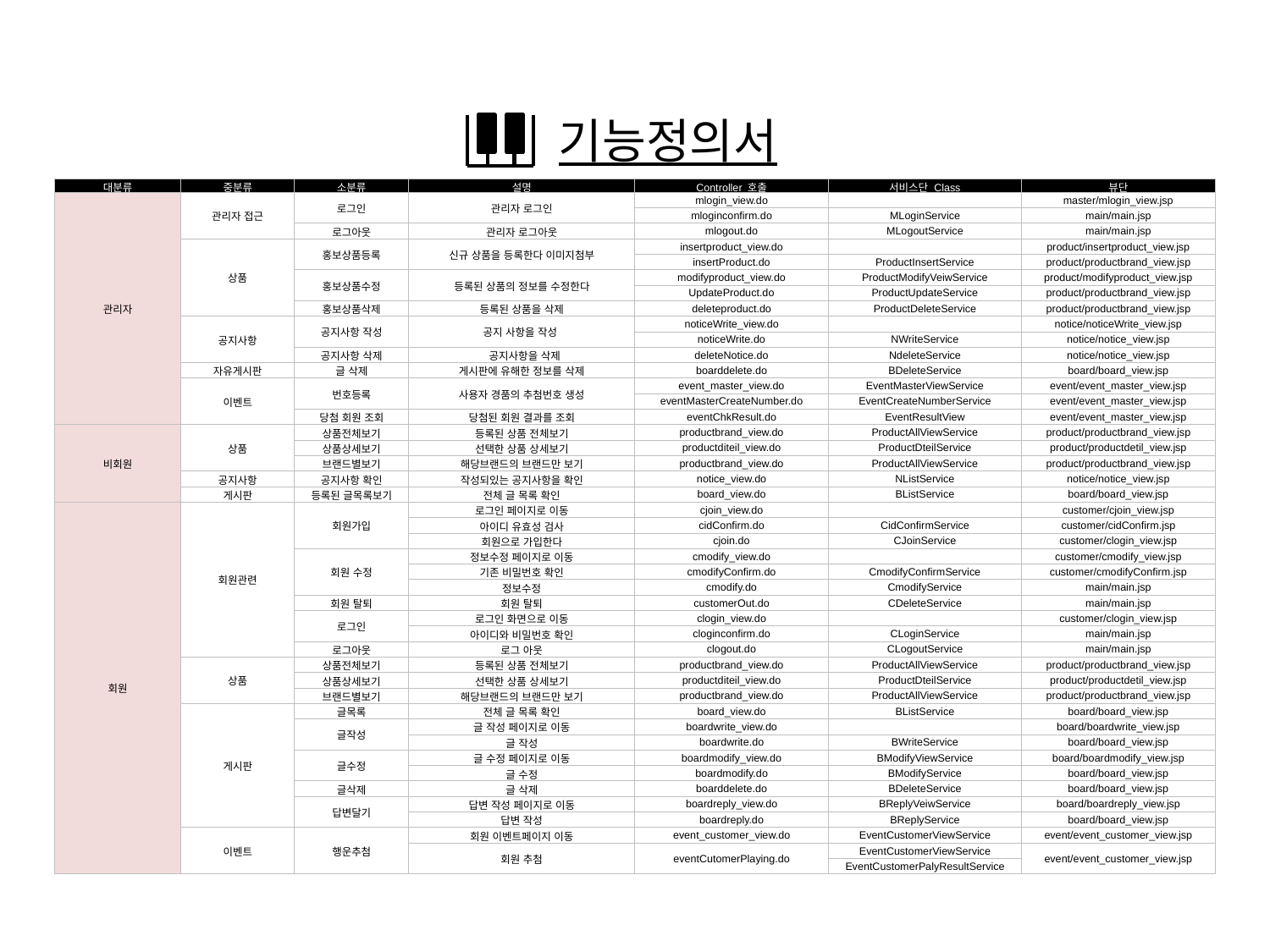

기능정의서

| 대분류 | 중분류 | 소분류 | 설명 | Controller 호출 | 서비스단 Class | 뷰단 |
| --- | --- | --- | --- | --- | --- | --- |
| 관리자 | 관리자 접근 | 로그인 | 관리자 로그인 | mlogin\_view.do |  | master/mlogin\_view.jsp |
|  |  |  |  | mloginconfirm.do | MLoginService | main/main.jsp |
|  |  | 로그아웃 | 관리자 로그아웃 | mlogout.do | MLogoutService | main/main.jsp |
|  | 상품 | 홍보상품등록 | 신규 상품을 등록한다 이미지첨부 | insertproduct\_view.do |  | product/insertproduct\_view.jsp |
|  |  |  |  | insertProduct.do | ProductInsertService | product/productbrand\_view.jsp |
|  |  | 홍보상품수정 | 등록된 상품의 정보를 수정한다 | modifyproduct\_view.do | ProductModifyVeiwService | product/modifyproduct\_view.jsp |
|  |  |  |  | UpdateProduct.do | ProductUpdateService | product/productbrand\_view.jsp |
|  |  | 홍보상품삭제 | 등록된 상품을 삭제 | deleteproduct.do | ProductDeleteService | product/productbrand\_view.jsp |
|  | 공지사항 | 공지사항 작성 | 공지 사항을 작성 | noticeWrite\_view.do |  | notice/noticeWrite\_view.jsp |
|  |  |  |  | noticeWrite.do | NWriteService | notice/notice\_view.jsp |
|  |  | 공지사항 삭제 | 공지사항을 삭제 | deleteNotice.do | NdeleteService | notice/notice\_view.jsp |
|  | 자유게시판 | 글 삭제 | 게시판에 유해한 정보를 삭제 | boarddelete.do | BDeleteService | board/board\_view.jsp |
|  | 이벤트 | 번호등록 | 사용자 경품의 추첨번호 생성 | event\_master\_view.do | EventMasterViewService | event/event\_master\_view.jsp |
|  |  |  |  | eventMasterCreateNumber.do | EventCreateNumberService | event/event\_master\_view.jsp |
|  |  | 당첨 회원 조회 | 당첨된 회원 결과를 조회 | eventChkResult.do | EventResultView | event/event\_master\_view.jsp |
| 비회원 | 상품 | 상품전체보기 | 등록된 상품 전체보기 | productbrand\_view.do | ProductAllViewService | product/productbrand\_view.jsp |
|  |  | 상품상세보기 | 선택한 상품 상세보기 | productditeil\_view.do | ProductDteilService | product/productdetil\_view.jsp |
|  |  | 브랜드별보기 | 해당브랜드의 브랜드만 보기 | productbrand\_view.do | ProductAllViewService | product/productbrand\_view.jsp |
|  | 공지사항 | 공지사항 확인 | 작성되있는 공지사항을 확인 | notice\_view.do | NListService | notice/notice\_view.jsp |
|  | 게시판 | 등록된 글목록보기 | 전체 글 목록 확인 | board\_view.do | BListService | board/board\_view.jsp |
| 회원 | 회원관련 | 회원가입 | 로그인 페이지로 이동 | cjoin\_view.do |  | customer/cjoin\_view.jsp |
|  |  |  | 아이디 유효성 검사 | cidConfirm.do | CidConfirmService | customer/cidConfirm.jsp |
|  |  |  | 회원으로 가입한다 | cjoin.do | CJoinService | customer/clogin\_view.jsp |
|  |  | 회원 수정 | 정보수정 페이지로 이동 | cmodify\_view.do |  | customer/cmodify\_view.jsp |
|  |  |  | 기존 비밀번호 확인 | cmodifyConfirm.do | CmodifyConfirmService | customer/cmodifyConfirm.jsp |
|  |  |  | 정보수정 | cmodify.do | CmodifyService | main/main.jsp |
|  |  | 회원 탈퇴 | 회원 탈퇴 | customerOut.do | CDeleteService | main/main.jsp |
|  |  | 로그인 | 로그인 화면으로 이동 | clogin\_view.do |  | customer/clogin\_view.jsp |
|  |  |  | 아이디와 비밀번호 확인 | cloginconfirm.do | CLoginService | main/main.jsp |
|  |  | 로그아웃 | 로그 아웃 | clogout.do | CLogoutService | main/main.jsp |
|  | 상품 | 상품전체보기 | 등록된 상품 전체보기 | productbrand\_view.do | ProductAllViewService | product/productbrand\_view.jsp |
|  |  | 상품상세보기 | 선택한 상품 상세보기 | productditeil\_view.do | ProductDteilService | product/productdetil\_view.jsp |
|  |  | 브랜드별보기 | 해당브랜드의 브랜드만 보기 | productbrand\_view.do | ProductAllViewService | product/productbrand\_view.jsp |
|  | 게시판 | 글목록 | 전체 글 목록 확인 | board\_view.do | BListService | board/board\_view.jsp |
|  |  | 글작성 | 글 작성 페이지로 이동 | boardwrite\_view.do |  | board/boardwrite\_view.jsp |
|  |  |  | 글 작성 | boardwrite.do | BWriteService | board/board\_view.jsp |
|  |  | 글수정 | 글 수정 페이지로 이동 | boardmodify\_view.do | BModifyViewService | board/boardmodify\_view.jsp |
|  |  |  | 글 수정 | boardmodify.do | BModifyService | board/board\_view.jsp |
|  |  | 글삭제 | 글 삭제 | boarddelete.do | BDeleteService | board/board\_view.jsp |
|  |  | 답변달기 | 답변 작성 페이지로 이동 | boardreply\_view.do | BReplyVeiwService | board/boardreply\_view.jsp |
|  |  |  | 답변 작성 | boardreply.do | BReplyService | board/board\_view.jsp |
|  | 이벤트 | 행운추첨 | 회원 이벤트페이지 이동 | event\_customer\_view.do | EventCustomerViewService | event/event\_customer\_view.jsp |
|  |  |  | 회원 추첨 | eventCutomerPlaying.do | EventCustomerViewService | event/event\_customer\_view.jsp |
|  |  |  |  |  | EventCustomerPalyResultService |  |